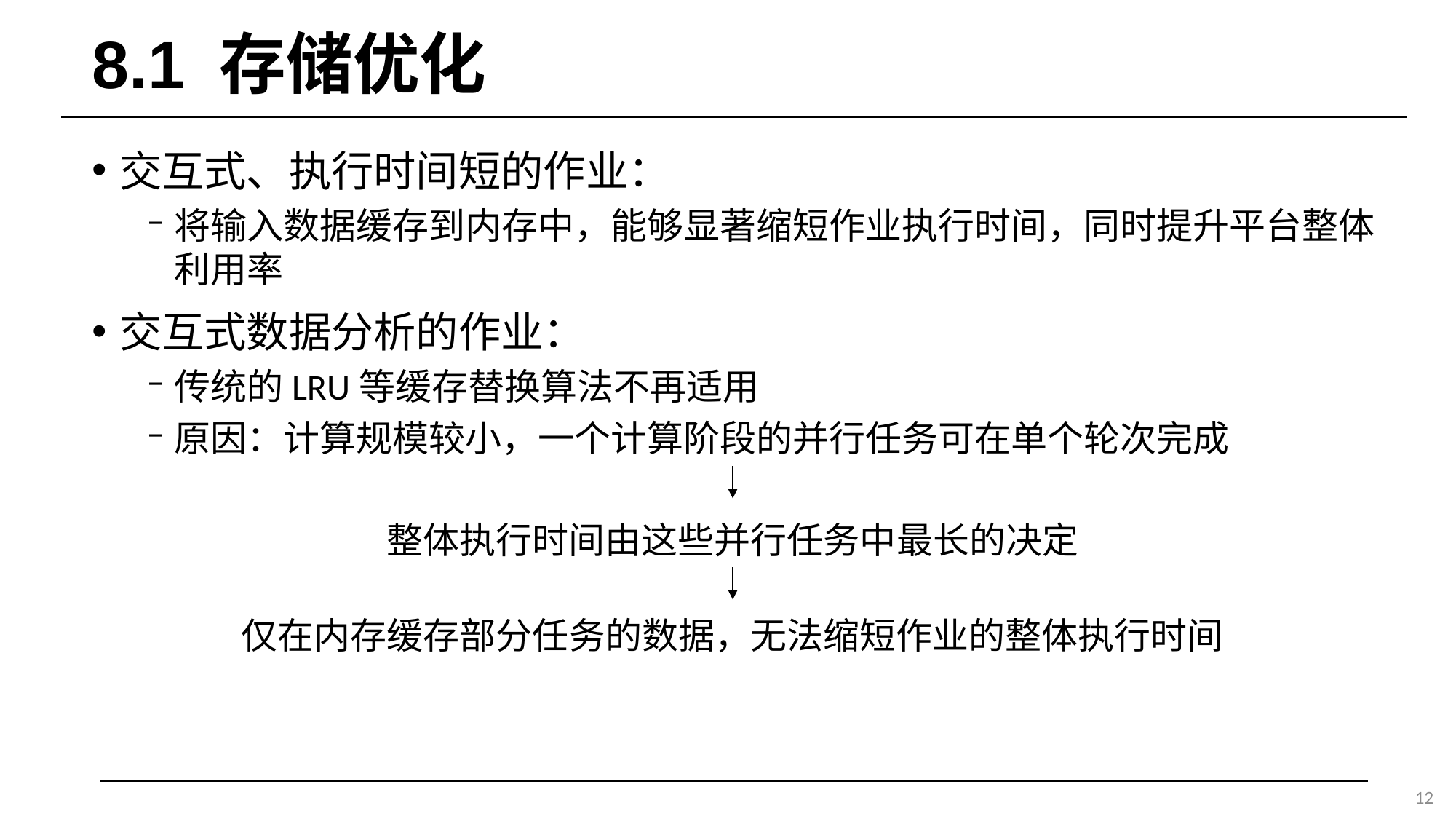

# 8.1 存储优化
交互式、执行时间短的作业：
将输入数据缓存到内存中，能够显著缩短作业执行时间，同时提升平台整体利用率
交互式数据分析的作业：
传统的LRU等缓存替换算法不再适用
原因：计算规模较小，一个计算阶段的并行任务可在单个轮次完成

整体执行时间由这些并行任务中最长的决定
仅在内存缓存部分任务的数据，无法缩短作业的整体执行时间
12